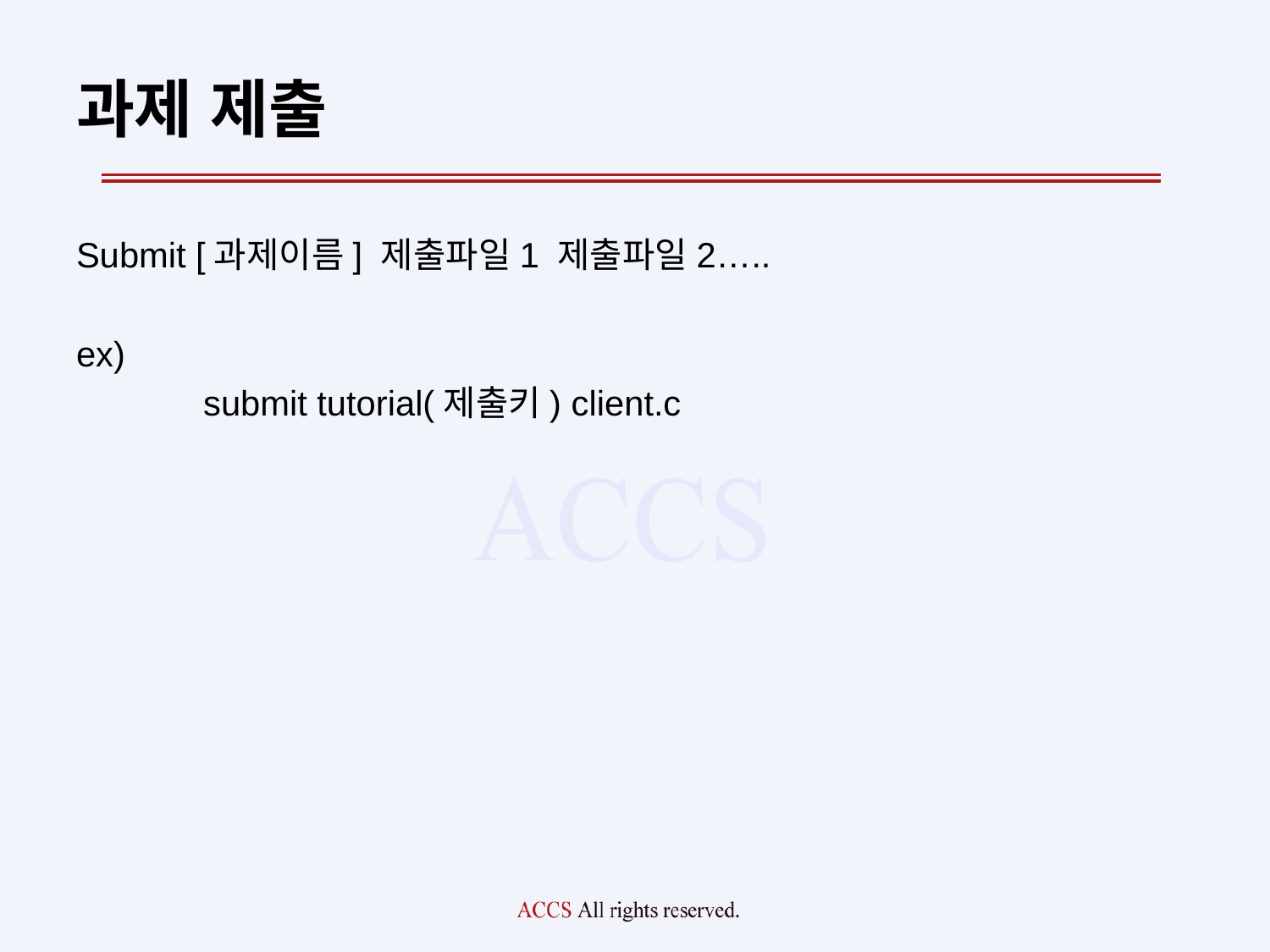

# 과제 제출
Submit [과제이름] 제출파일1 제출파일2…..

ex)
	submit tutorial(제출키) client.c